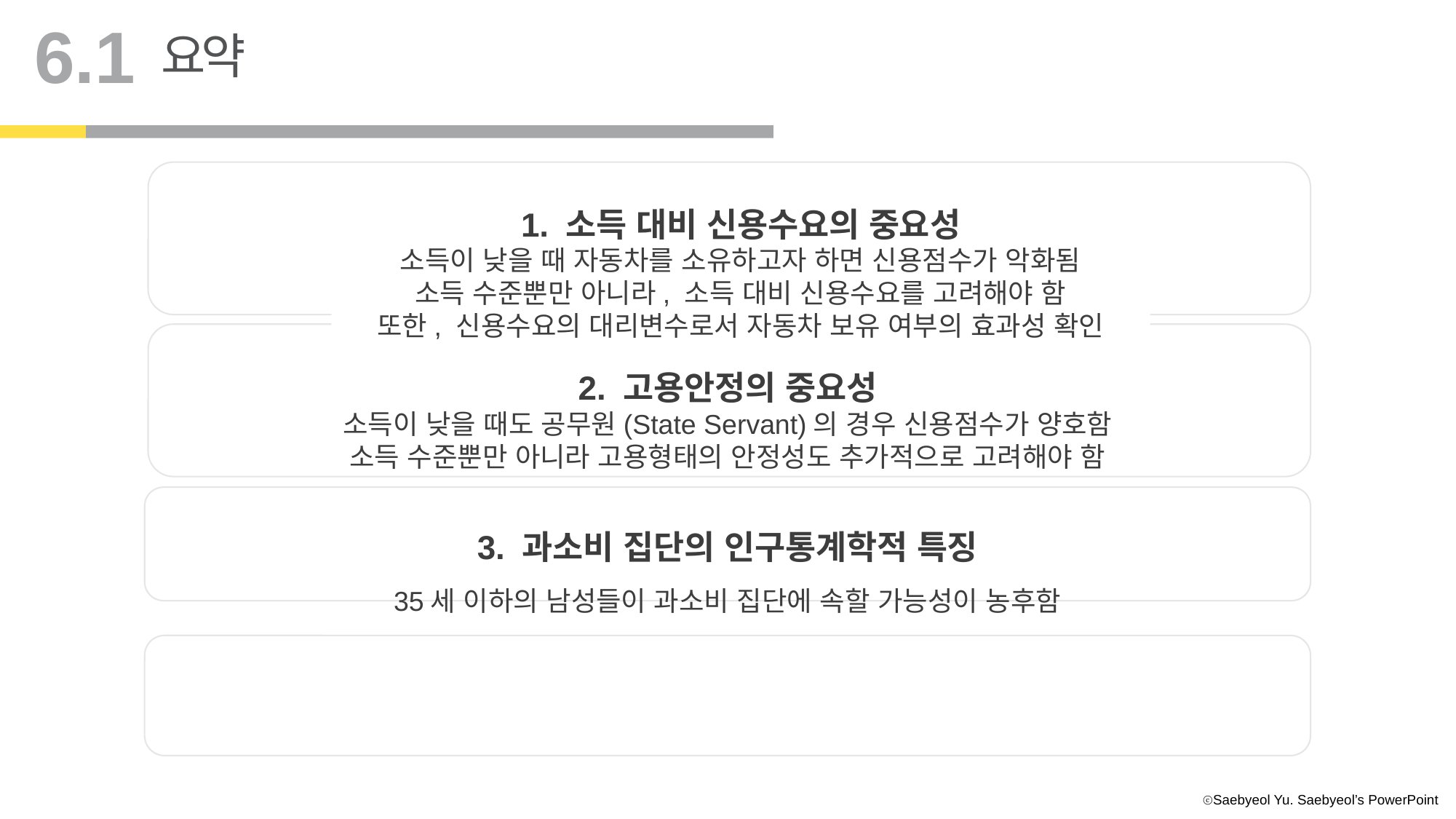

6.1
요약

1. 소득 대비 신용수요의 중요성
소득이 낮을 때 자동차를 소유하고자 하면 신용점수가 악화됨
소득 수준뿐만 아니라, 소득 대비 신용수요를 고려해야 함
또한, 신용수요의 대리변수로서 자동차 보유 여부의 효과성 확인

2. 고용안정의 중요성
소득이 낮을 때도 공무원(State Servant)의 경우 신용점수가 양호함
소득 수준뿐만 아니라 고용형태의 안정성도 추가적으로 고려해야 함

3. 과소비 집단의 인구통계학적 특징

35세 이하의 남성들이 과소비 집단에 속할 가능성이 농후함